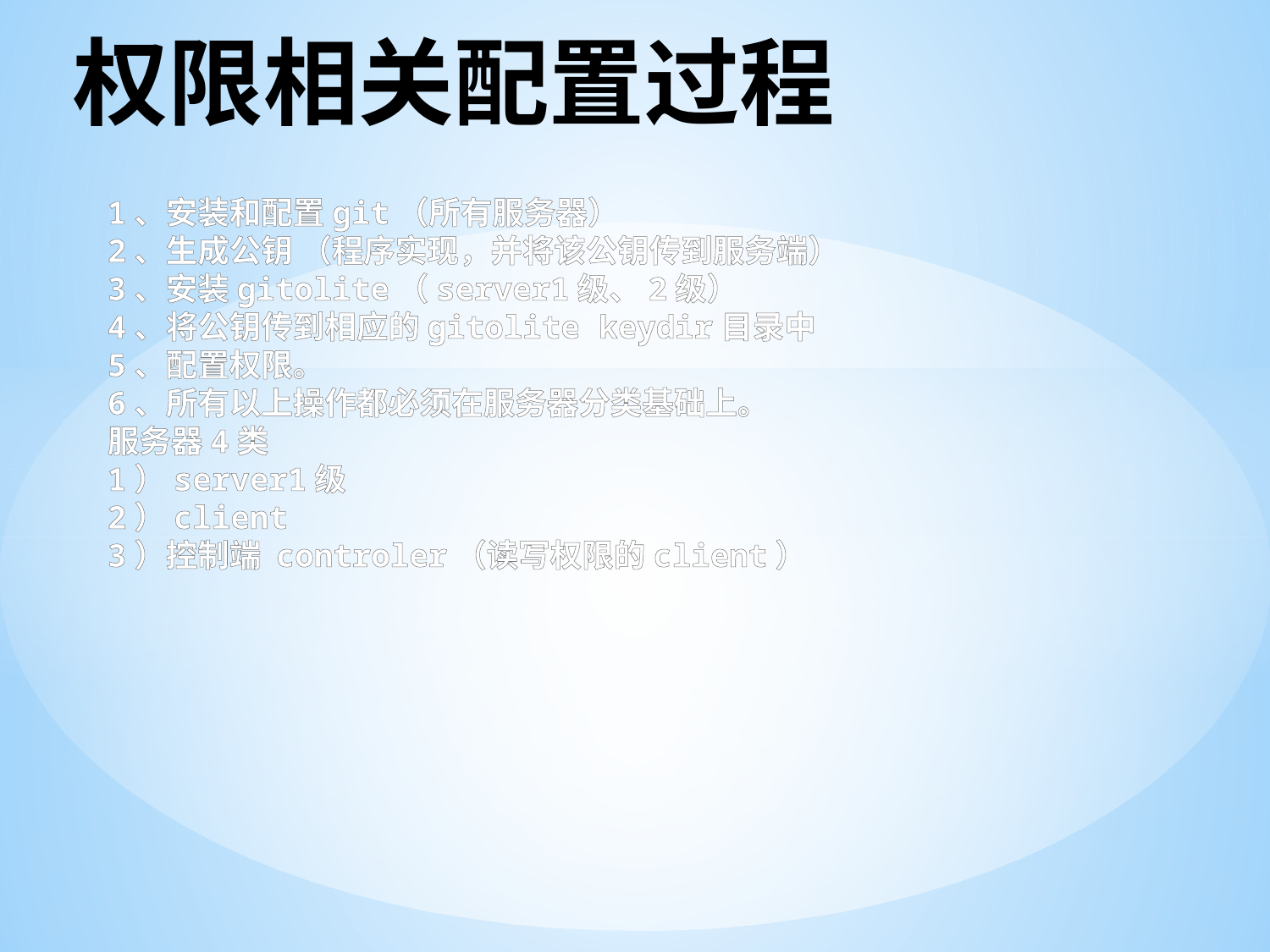

# 权限相关配置过程
1、安装和配置git（所有服务器）
2、生成公钥 （程序实现，并将该公钥传到服务端）
3、安装gitolite（server1级、2级）
4、将公钥传到相应的gitolite keydir目录中
5、配置权限。
6、所有以上操作都必须在服务器分类基础上。
服务器4类
1）server1级
2）client
3）控制端 controler（读写权限的client）